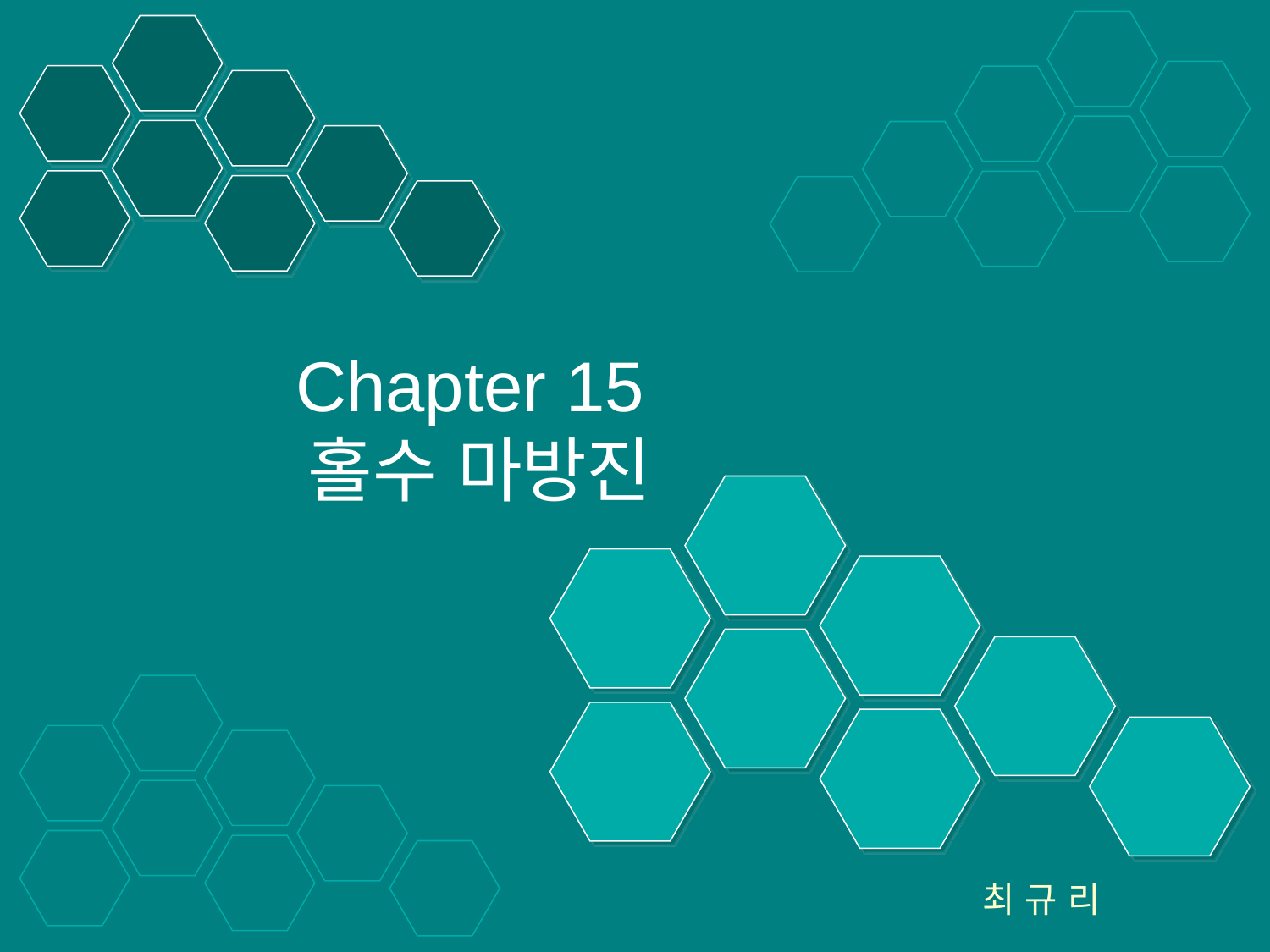

# Chapter 15 홀수 마방진
최 규 리